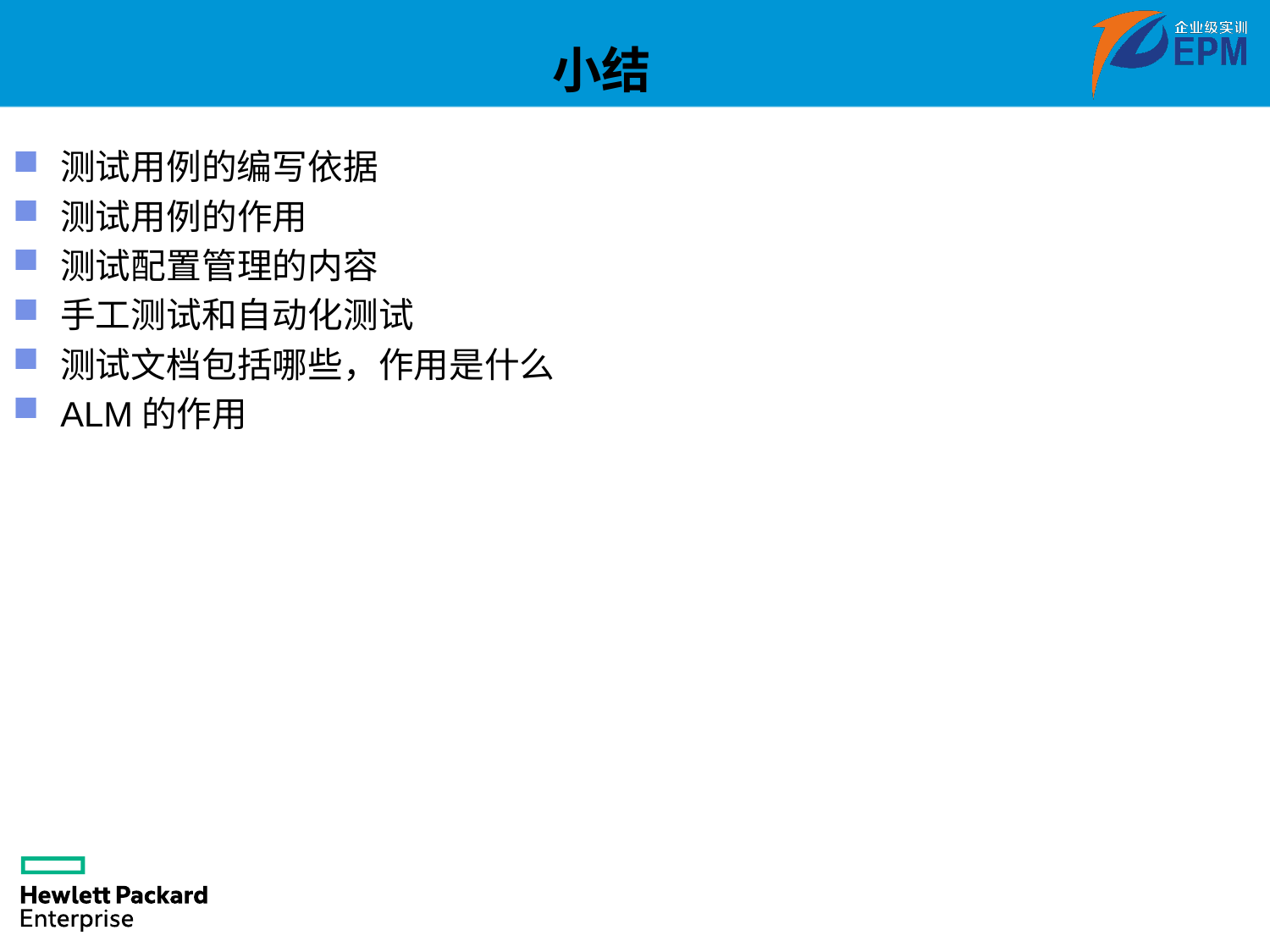

小结
测试用例的编写依据
测试用例的作用
测试配置管理的内容
手工测试和自动化测试
测试文档包括哪些，作用是什么
ALM的作用